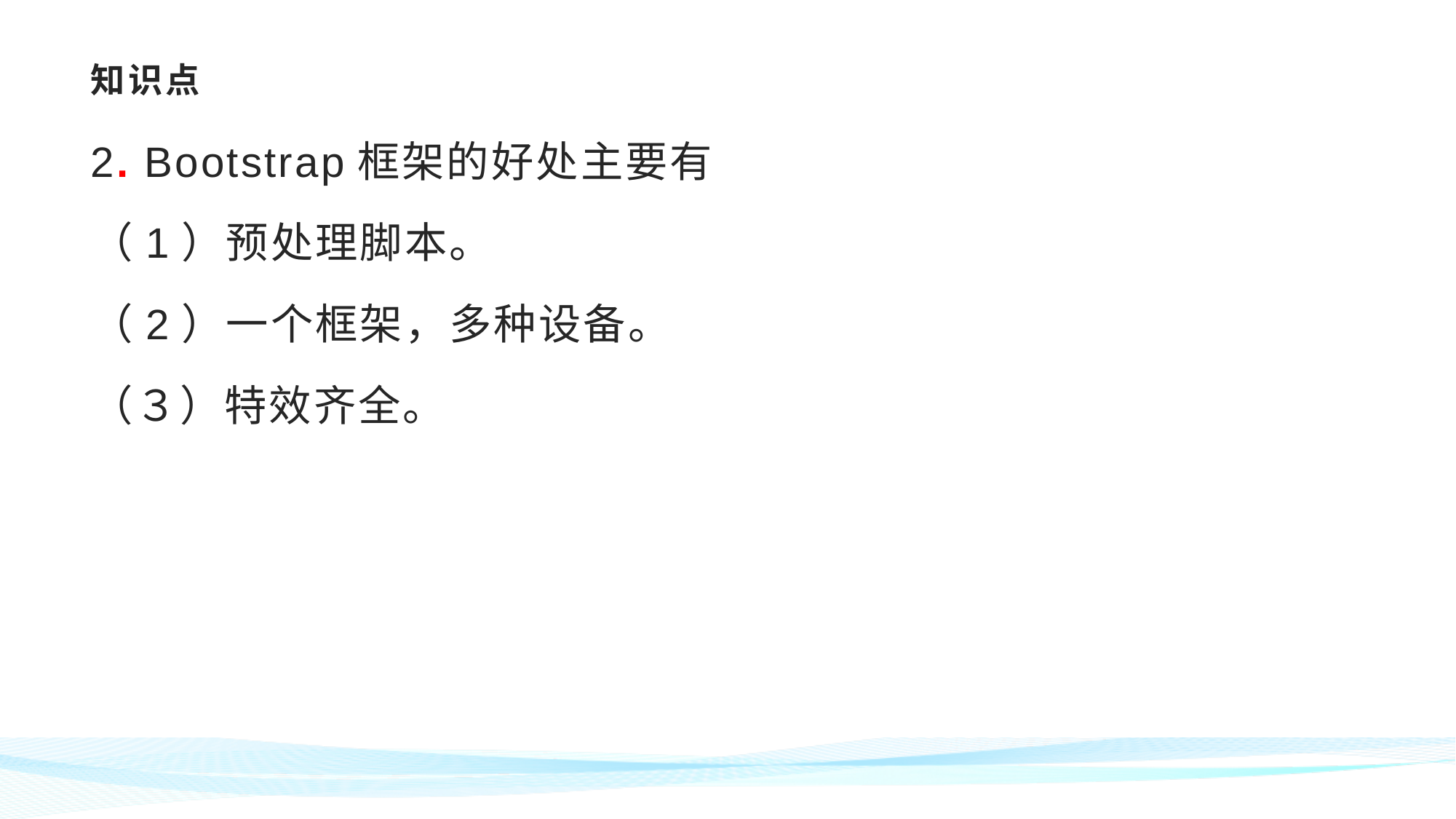

# 知识点
2. Bootstrap框架的好处主要有
（1）预处理脚本。
（2）一个框架，多种设备。
（３）特效齐全。